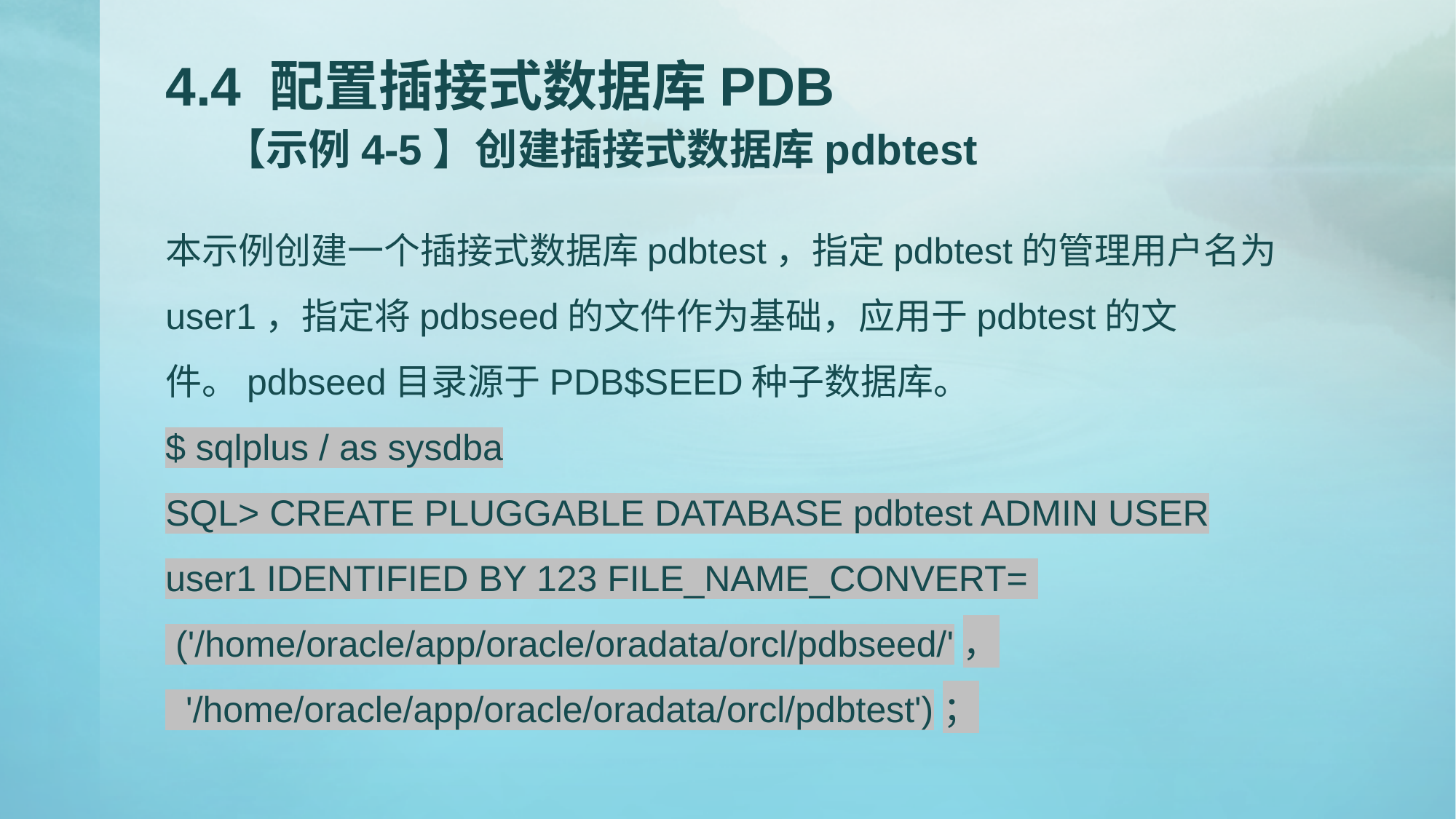

# 4.4 配置插接式数据库PDB 【示例4-5】创建插接式数据库pdbtest
本示例创建一个插接式数据库pdbtest，指定pdbtest的管理用户名为user1，指定将pdbseed的文件作为基础，应用于pdbtest的文件。pdbseed目录源于PDB$SEED种子数据库。
$ sqlplus / as sysdba
SQL> CREATE PLUGGABLE DATABASE pdbtest ADMIN USER user1 IDENTIFIED BY 123 FILE_NAME_CONVERT=
 ('/home/oracle/app/oracle/oradata/orcl/pdbseed/'，
  '/home/oracle/app/oracle/oradata/orcl/pdbtest')；